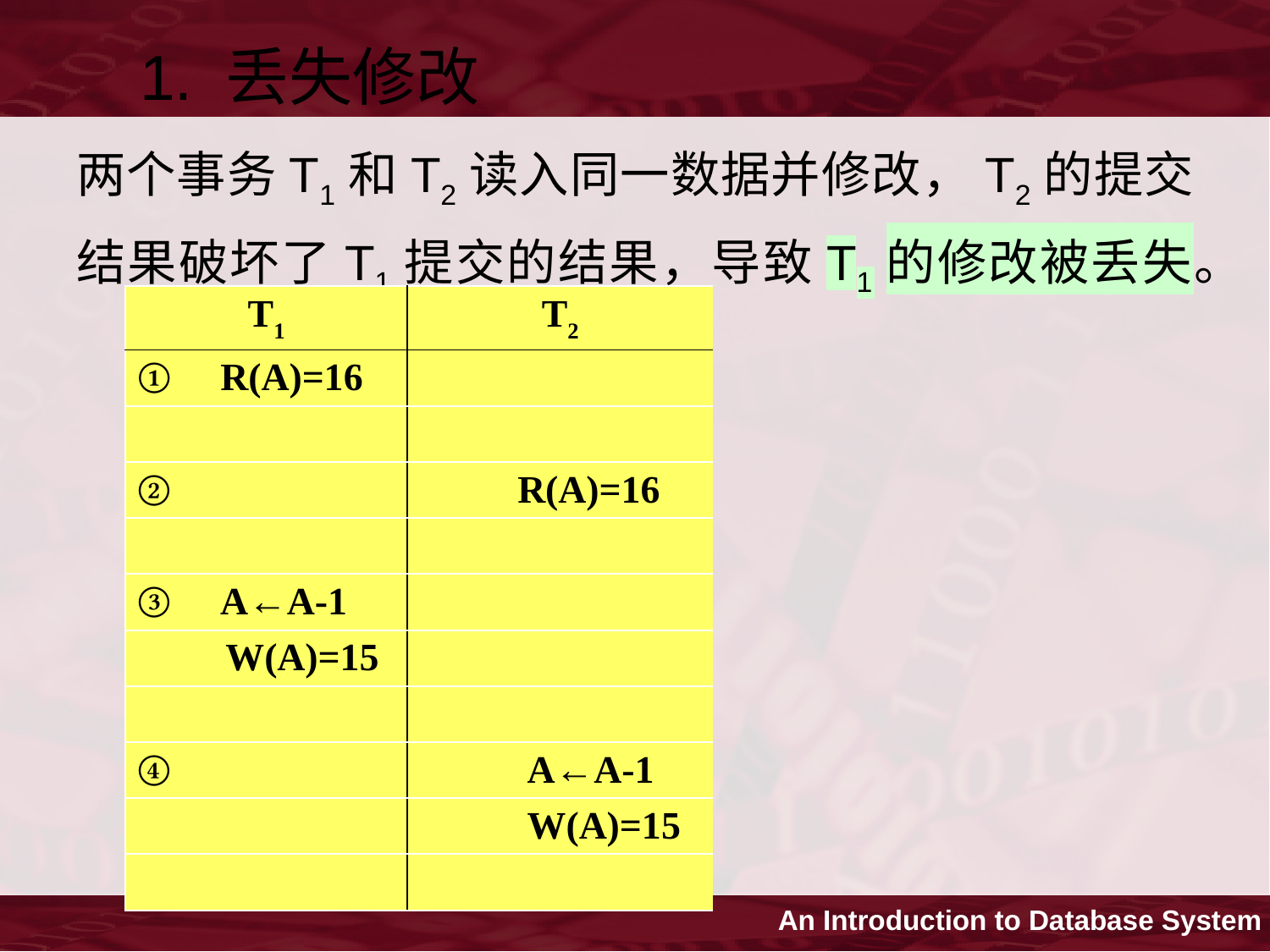

1. 丢失修改
两个事务T1和T2读入同一数据并修改，T2的提交结果破坏了T1提交的结果，导致T1的修改被丢失。

| T1 | T2 |
| --- | --- |
| ① R(A)=16 |  |
|  |  |
| ② | R(A)=16 |
|  |  |
| ③ A←A-1 |  |
| W(A)=15 |  |
|  |  |
| ④ | A←A-1 |
|  | W(A)=15 |
|  |  |